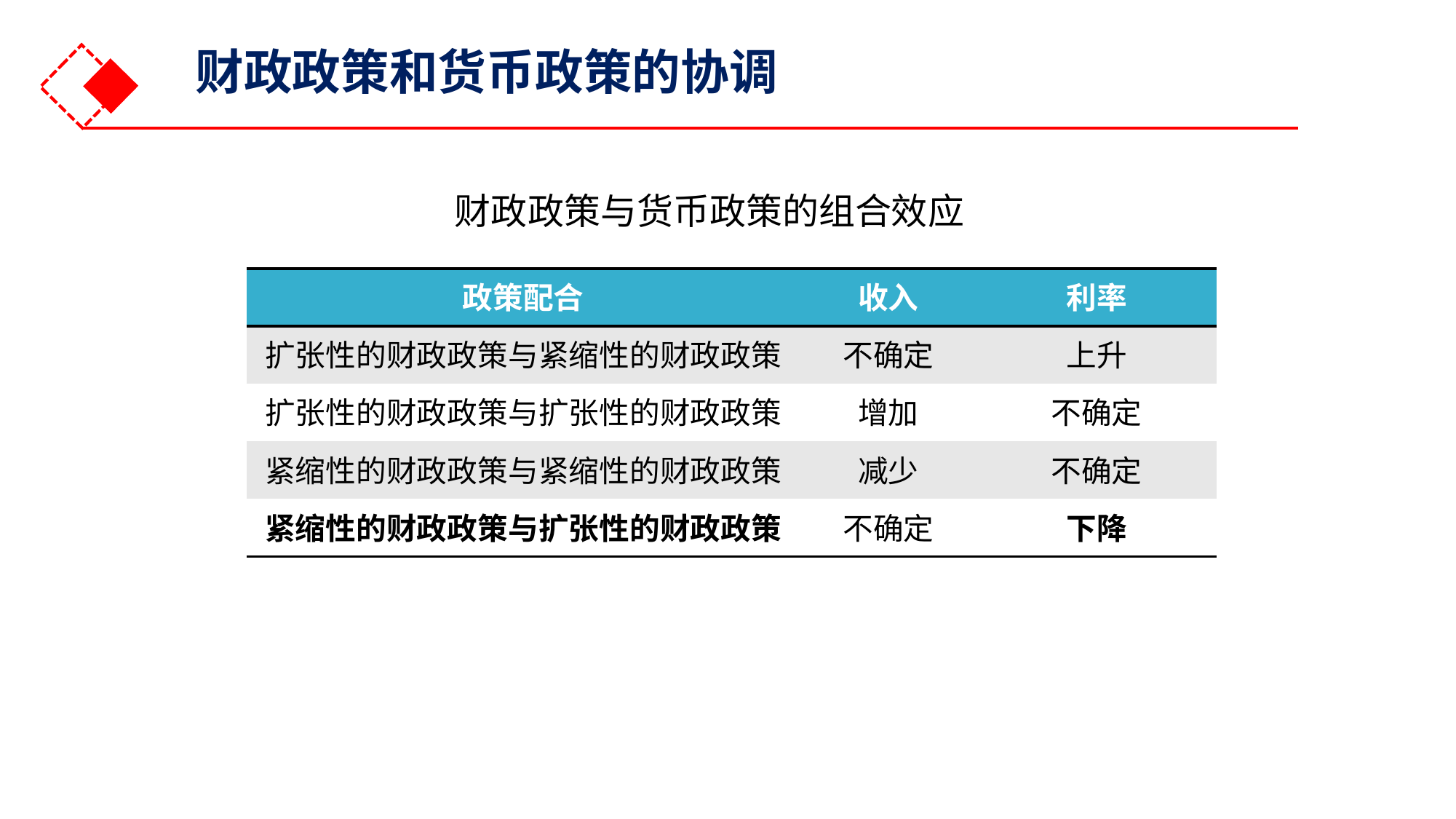

财政政策和货币政策的协调

财政政策与货币政策的组合效应
| 政策配合 | 收入 | 利率 |
| --- | --- | --- |
| 扩张性的财政政策与紧缩性的财政政策 | 不确定 | 上升 |
| 扩张性的财政政策与扩张性的财政政策 | 增加 | 不确定 |
| 紧缩性的财政政策与紧缩性的财政政策 | 减少 | 不确定 |
| 紧缩性的财政政策与扩张性的财政政策 | 不确定 | 下降 |